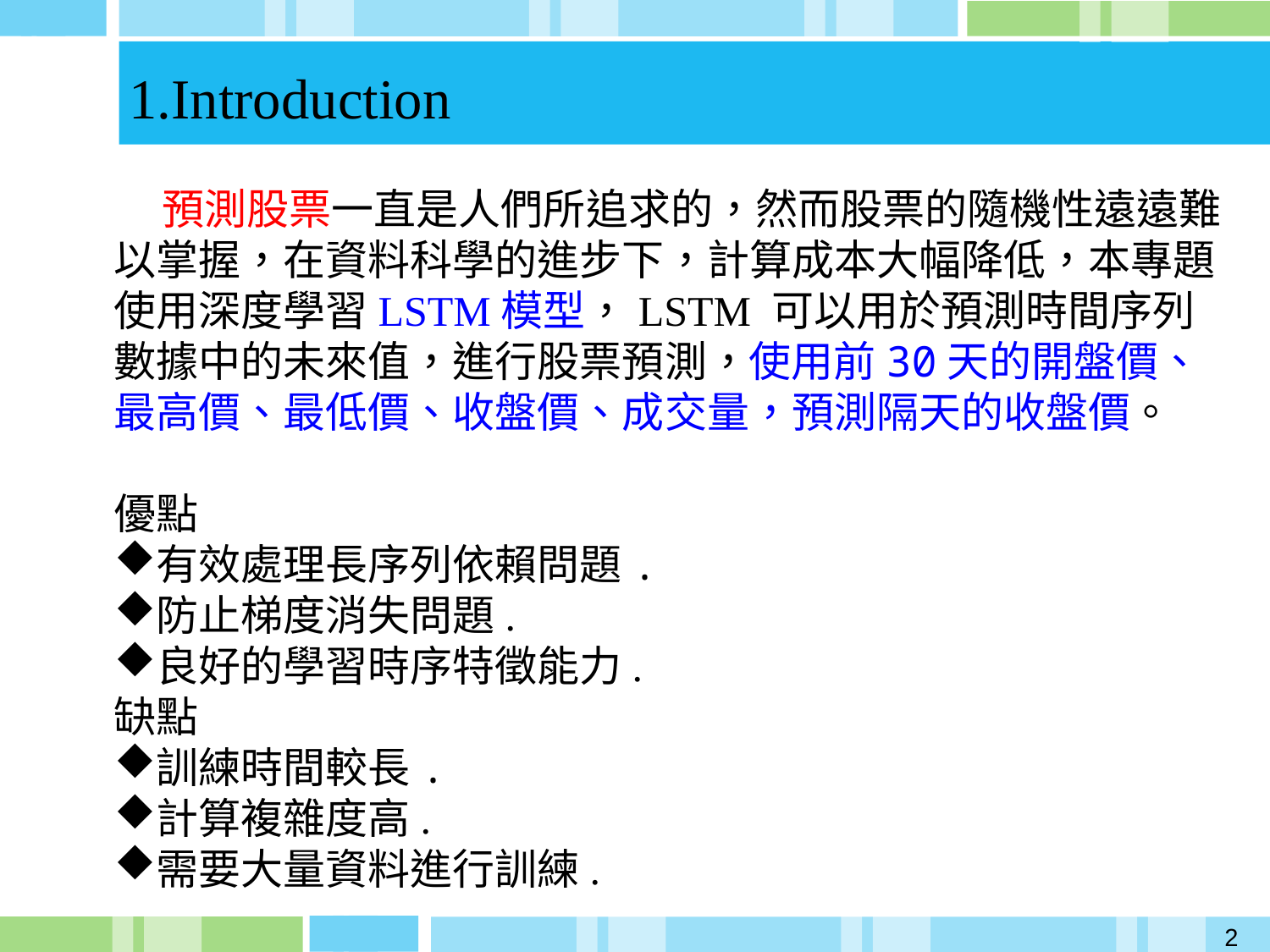

1.Introduction
    預測股票一直是人們所追求的，然而股票的隨機性遠遠難以掌握，在資料科學的進步下，計算成本大幅降低，本專題使用深度學習LSTM模型，LSTM 可以用於預測時間序列數據中的未來值，進行股票預測，使用前30天的開盤價、最高價、最低價、收盤價、成交量，預測隔天的收盤價。

優點
有效處理長序列依賴問題.
防止梯度消失問題.
良好的學習時序特徵能力.
缺點
訓練時間較長.
計算複雜度高.
需要大量資料進行訓練.
2